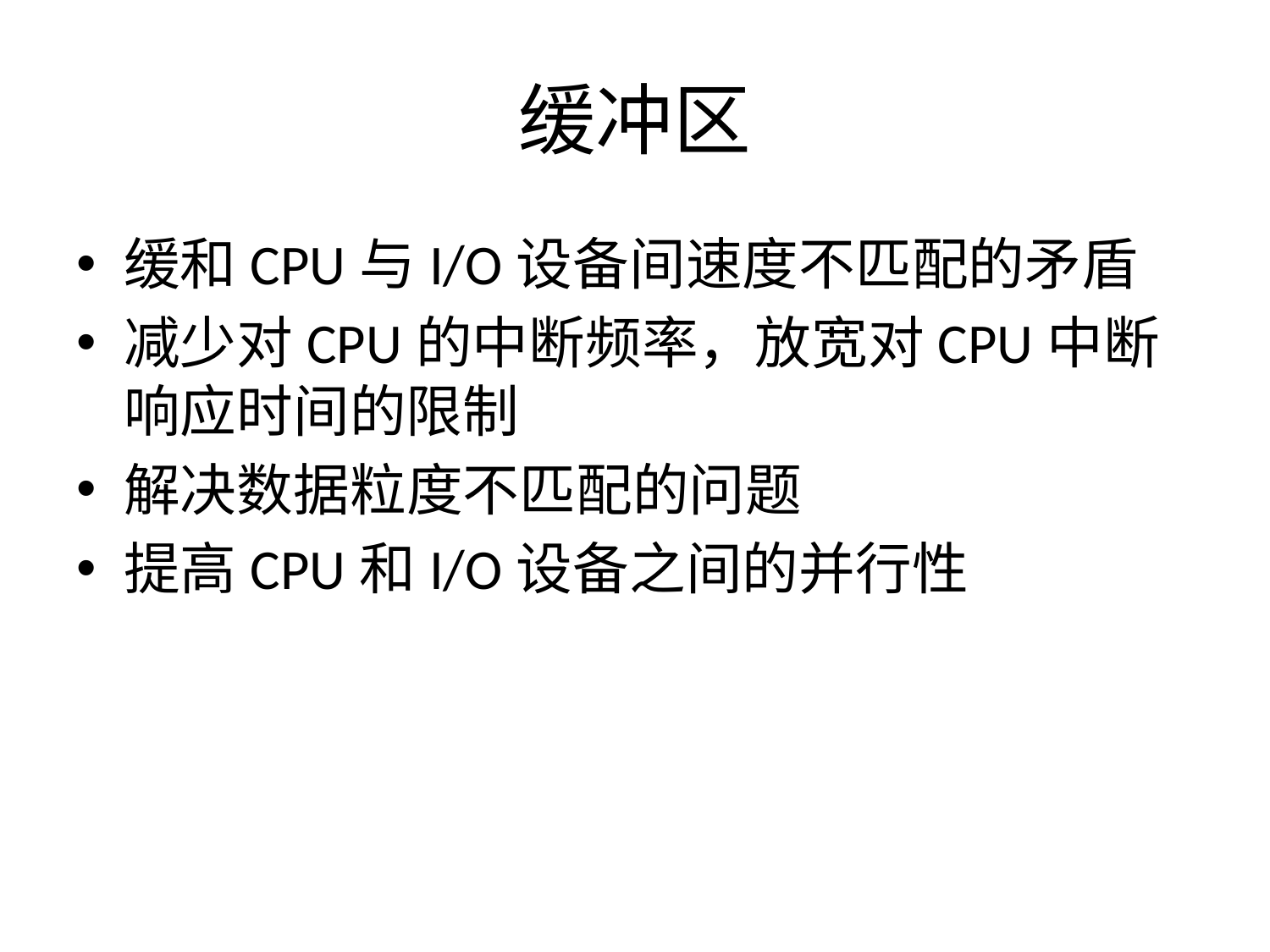

# 缓冲区
缓和CPU与I/O设备间速度不匹配的矛盾
减少对CPU的中断频率，放宽对CPU中断响应时间的限制
解决数据粒度不匹配的问题
提高CPU和I/O设备之间的并行性